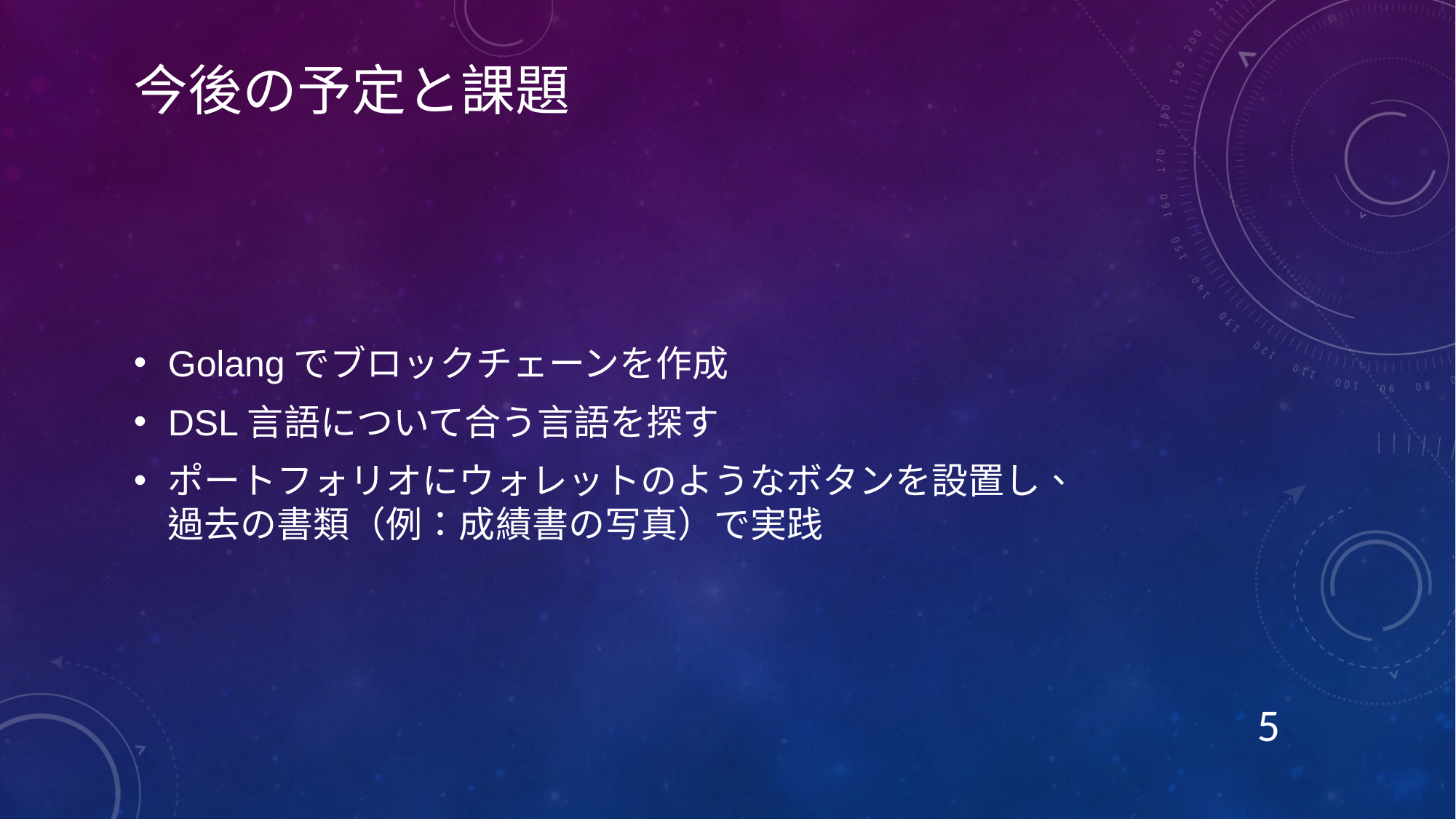

# 今後の予定と課題

Golangでブロックチェーンを作成
DSL言語について合う言語を探す
ポートフォリオにウォレットのようなボタンを設置し、
過去の書類（例：成績書の写真）で実践

5